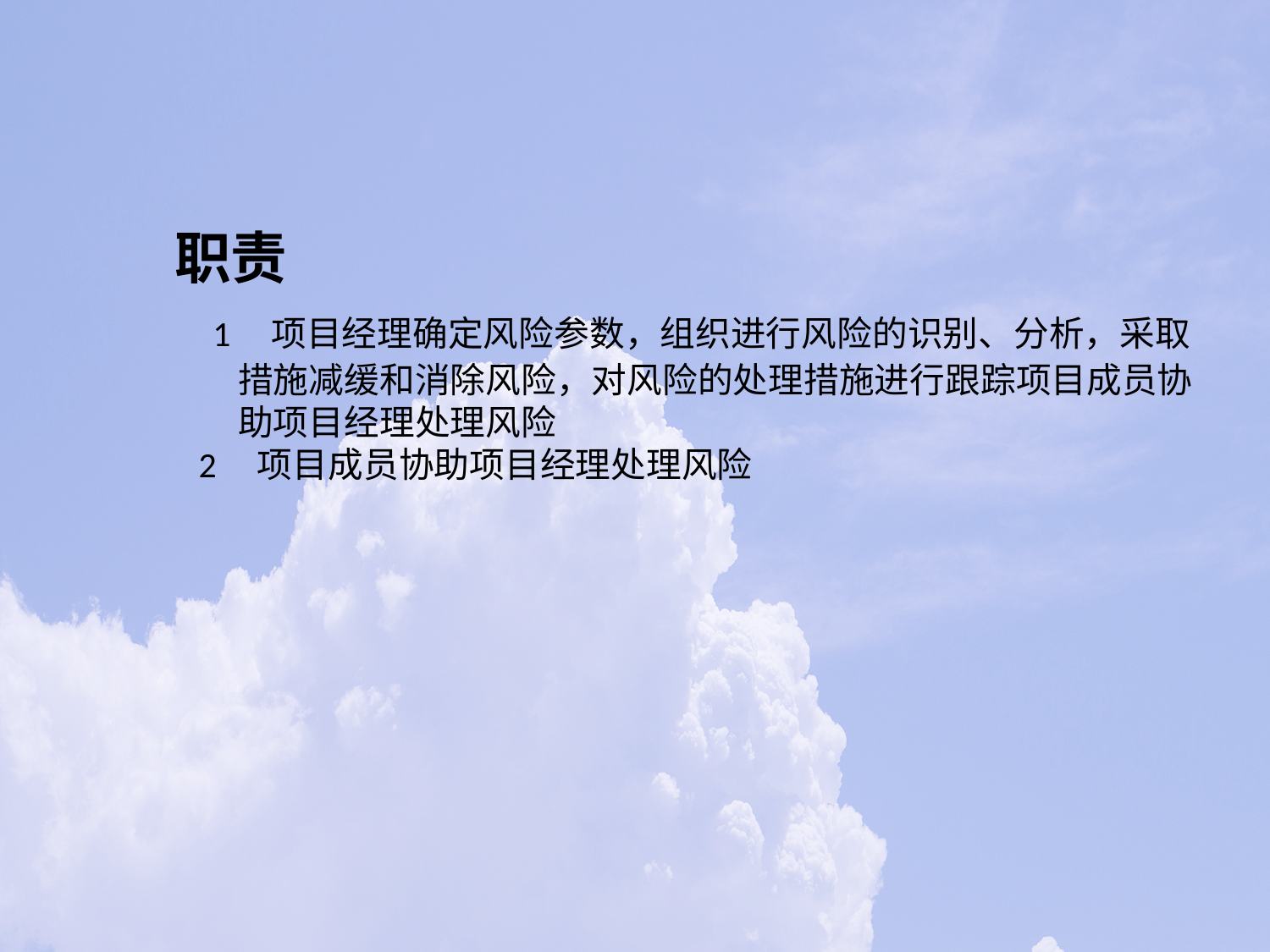

职责
   1    项目经理确定风险参数，组织进行风险的识别、分析，采取措施减缓和消除风险，对风险的处理措施进行跟踪项目成员协助项目经理处理风险
   2    项目成员协助项目经理处理风险